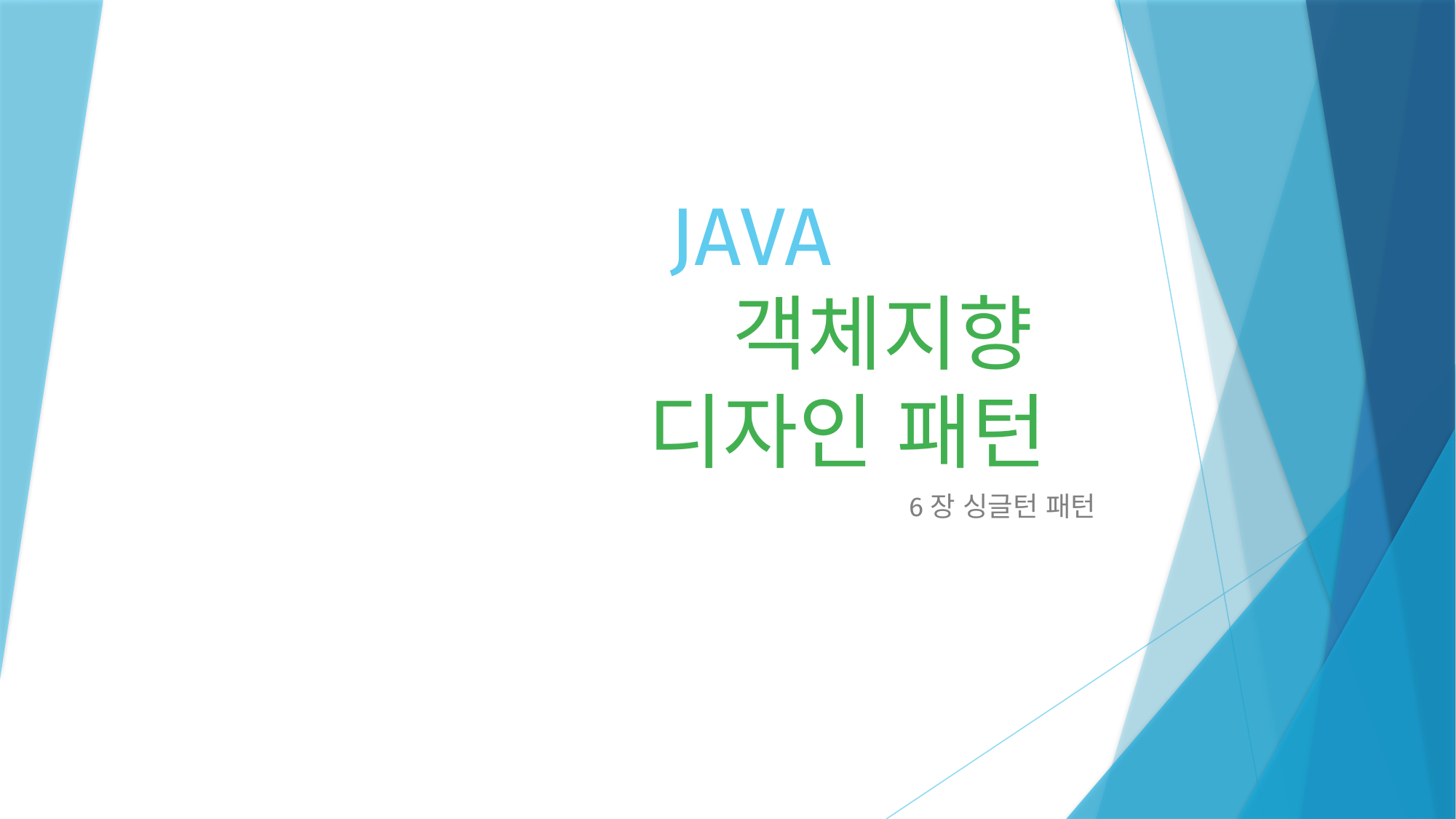

# JAVA 객체지향 디자인 패턴
6장 싱글턴 패턴